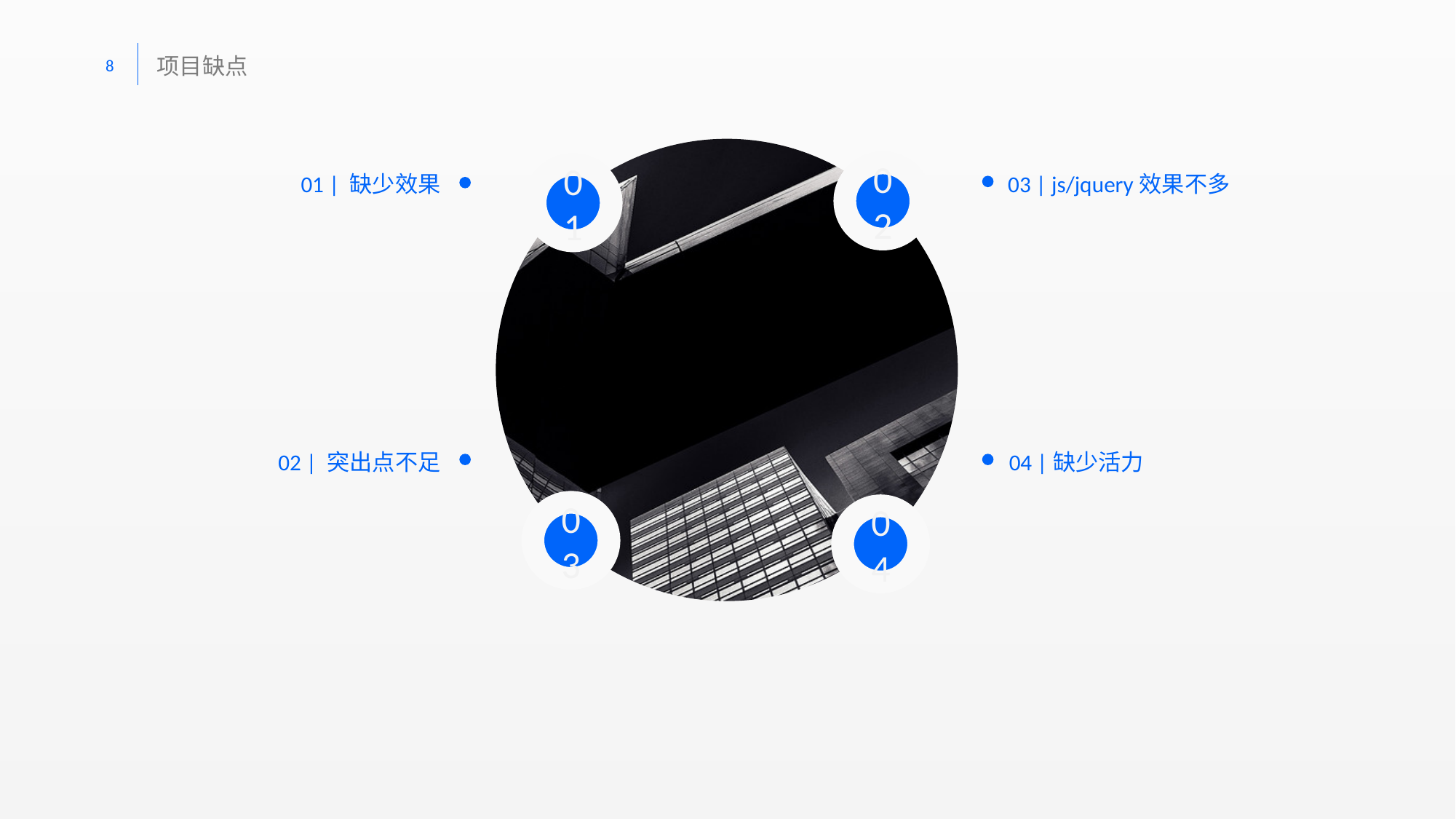

项目缺点

02
01 | 缺少效果
03 | js/jquery效果不多
01

02 | 突出点不足
04 |缺少活力

03
04